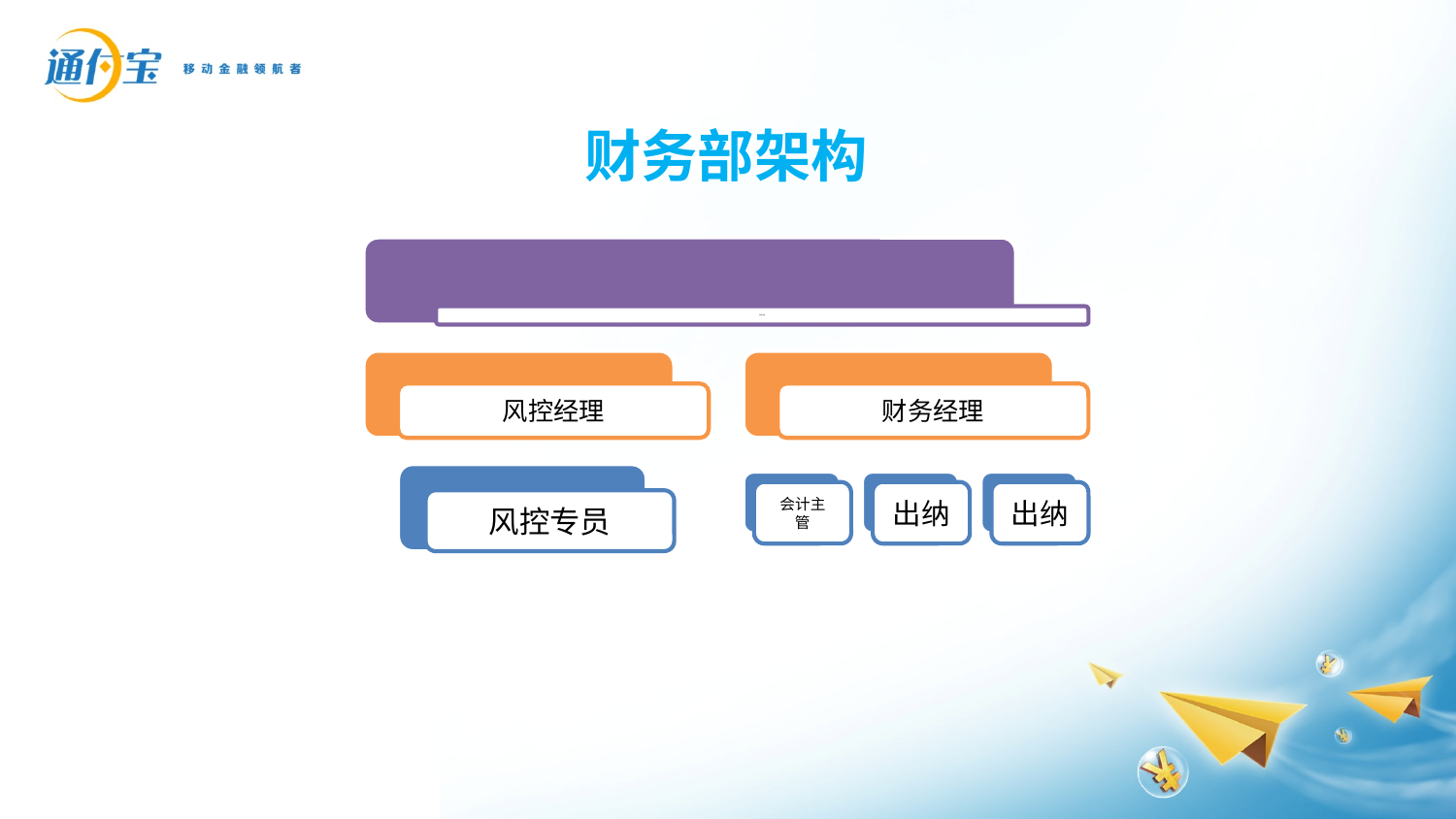

财务部架构
财务经理
会计主管
出纳
出纳
财务总监
风控经理
风控专员